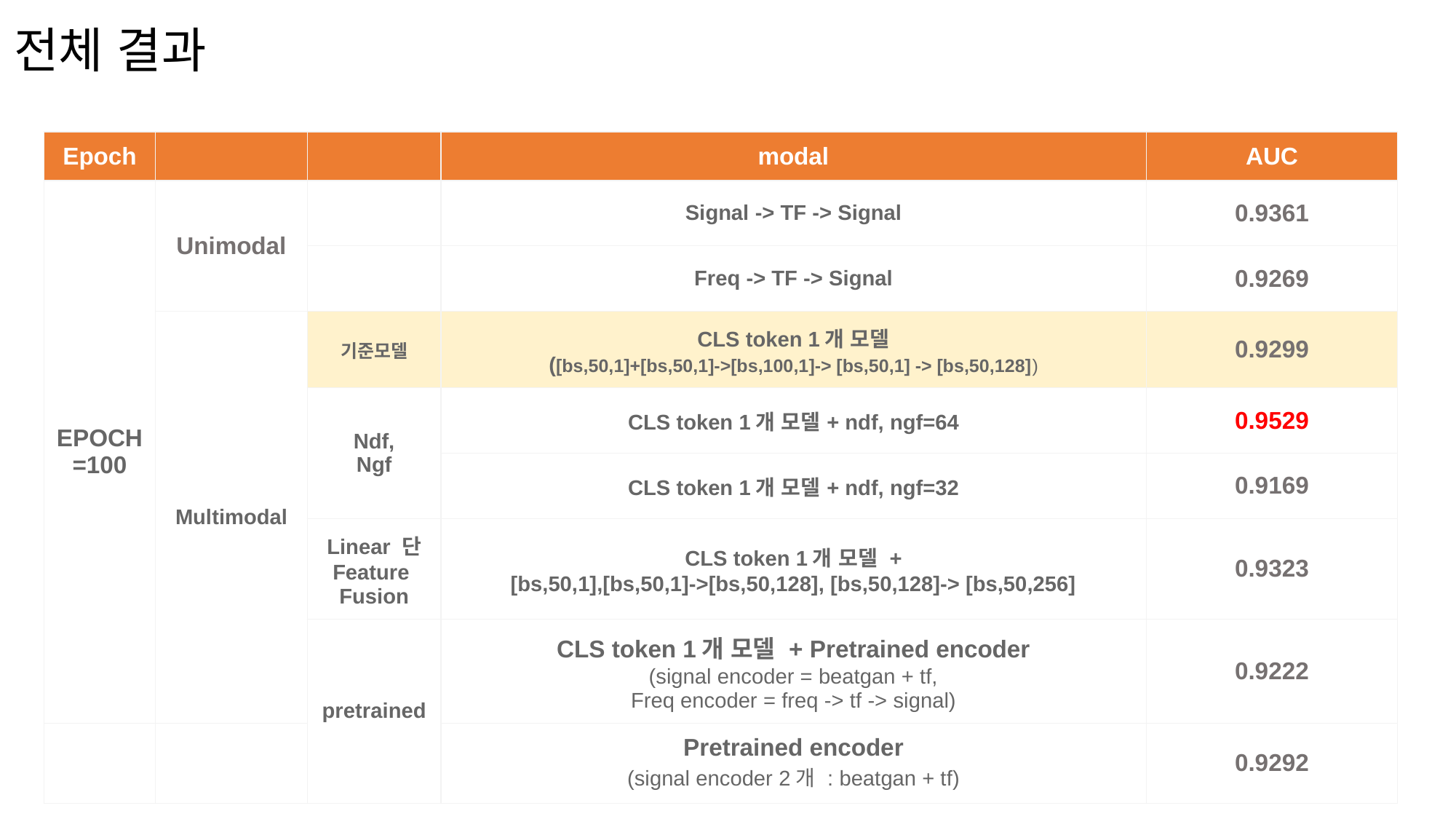

# 전체 결과
| Epoch |  |  | modal | AUC |
| --- | --- | --- | --- | --- |
| EPOCH =100 | Unimodal |  | Signal -> TF -> Signal | 0.9361 |
|  |  |  | Freq -> TF -> Signal | 0.9269 |
|  | Multimodal | 기준모델 | CLS token 1개 모델 ([bs,50,1]+[bs,50,1]->[bs,100,1]-> [bs,50,1] -> [bs,50,128]) | 0.9299 |
|  |  | Ndf, Ngf | CLS token 1개 모델+ ndf, ngf=64 | 0.9529 |
|  |  |  | CLS token 1개 모델+ ndf, ngf=32 | 0.9169 |
|  |  | Linear 단 Feature Fusion | CLS token 1개 모델 + [bs,50,1],[bs,50,1]->[bs,50,128], [bs,50,128]-> [bs,50,256] | 0.9323 |
|  |  | pretrained | CLS token 1개 모델 + Pretrained encoder (signal encoder = beatgan + tf, Freq encoder = freq -> tf -> signal) | 0.9222 |
|  |  |  | Pretrained encoder (signal encoder 2개 : beatgan + tf) | 0.9292 |